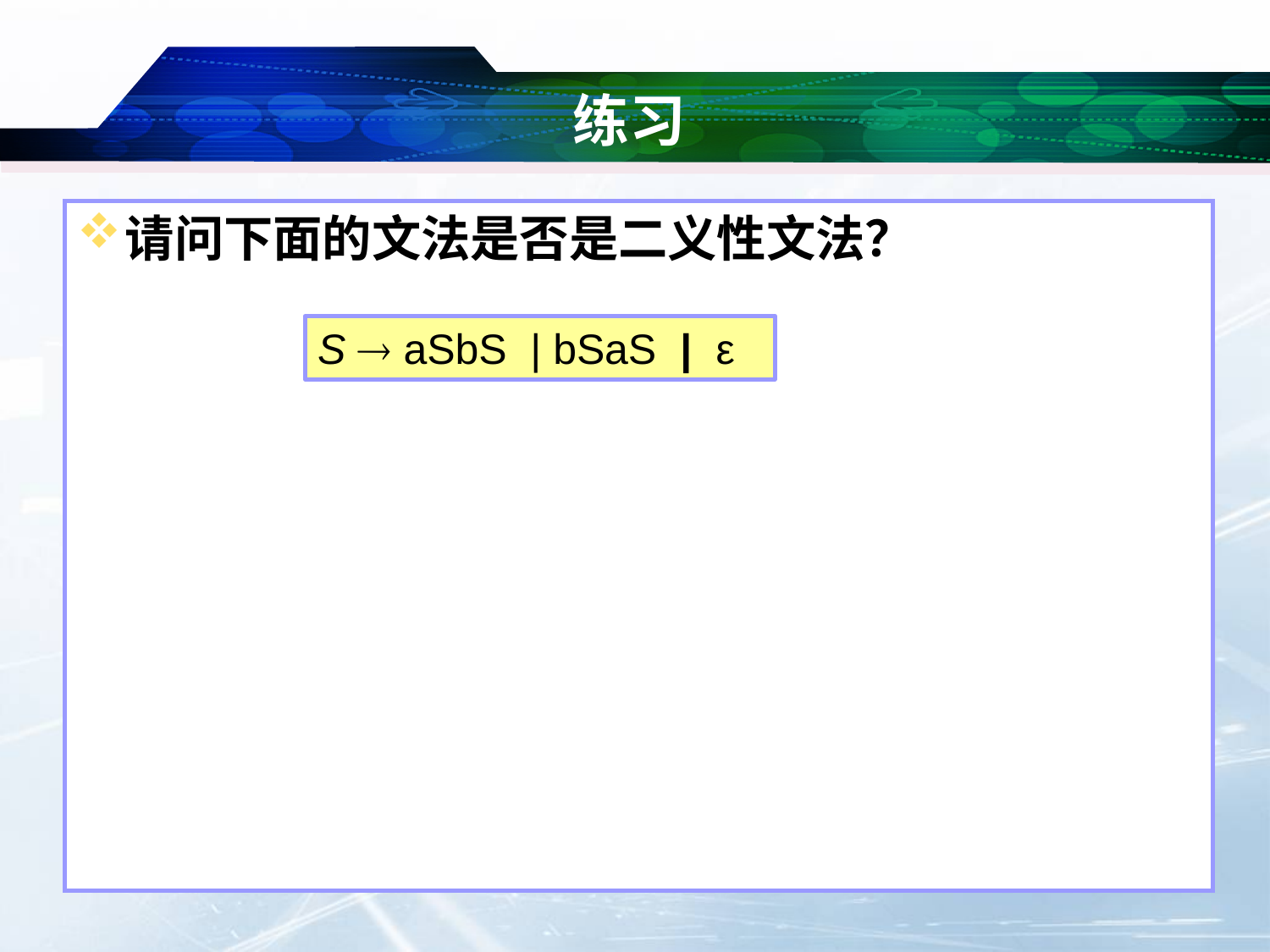

# 练习
请问下面的文法是否是二义性文法？

S → aSbS  | bSaS  |  ε